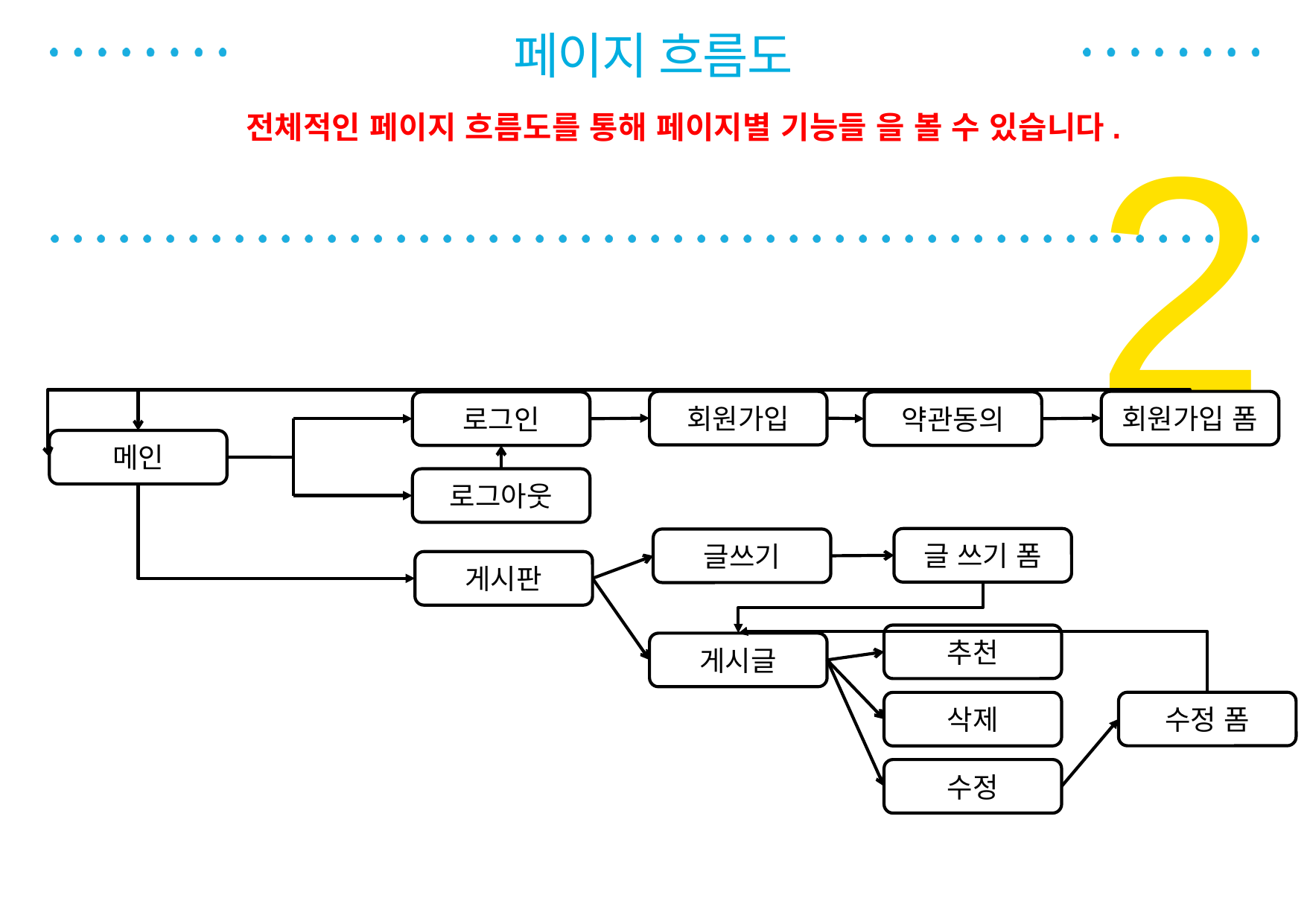

페이지 흐름도
전체적인 페이지 흐름도를 통해 페이지별 기능들 을 볼 수 있습니다.
2
회원가입 폼
회원가입
로그인
약관동의
메인
로그아웃
글 쓰기 폼
글쓰기
게시판
추천
게시글
수정 폼
삭제
수정